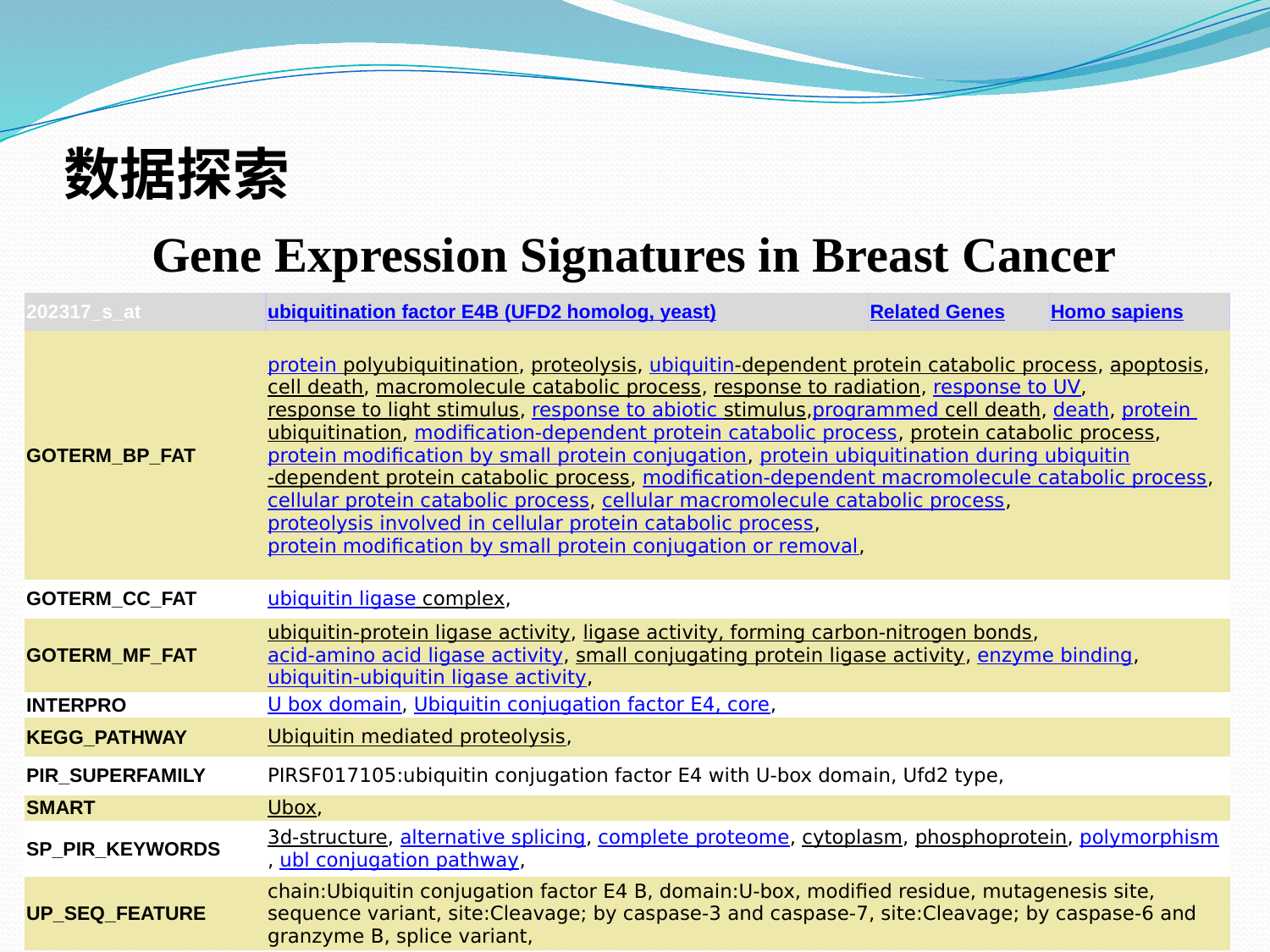

# 数据探索
Gene Expression Signatures in Breast Cancer
| 202317\_s\_at | ubiquitination factor E4B (UFD2 homolog, yeast) | Related Genes | Homo sapiens |
| --- | --- | --- | --- |
| GOTERM\_BP\_FAT | protein polyubiquitination, proteolysis, ubiquitin-dependent protein catabolic process, apoptosis, cell death, macromolecule catabolic process, response to radiation, response to UV, response to light stimulus, response to abiotic stimulus,programmed cell death, death, protein ubiquitination, modification-dependent protein catabolic process, protein catabolic process, protein modification by small protein conjugation, protein ubiquitination during ubiquitin-dependent protein catabolic process, modification-dependent macromolecule catabolic process, cellular protein catabolic process, cellular macromolecule catabolic process, proteolysis involved in cellular protein catabolic process, protein modification by small protein conjugation or removal, |  |  |
| GOTERM\_CC\_FAT | ubiquitin ligase complex, |  |  |
| GOTERM\_MF\_FAT | ubiquitin-protein ligase activity, ligase activity, forming carbon-nitrogen bonds, acid-amino acid ligase activity, small conjugating protein ligase activity, enzyme binding, ubiquitin-ubiquitin ligase activity, |  |  |
| INTERPRO | U box domain, Ubiquitin conjugation factor E4, core, |  |  |
| KEGG\_PATHWAY | Ubiquitin mediated proteolysis, |  |  |
| PIR\_SUPERFAMILY | PIRSF017105:ubiquitin conjugation factor E4 with U-box domain, Ufd2 type, |  |  |
| SMART | Ubox, |  |  |
| SP\_PIR\_KEYWORDS | 3d-structure, alternative splicing, complete proteome, cytoplasm, phosphoprotein, polymorphism, ubl conjugation pathway, |  |  |
| UP\_SEQ\_FEATURE | chain:Ubiquitin conjugation factor E4 B, domain:U-box, modified residue, mutagenesis site, sequence variant, site:Cleavage; by caspase-3 and caspase-7, site:Cleavage; by caspase-6 and granzyme B, splice variant, |  |  |
32